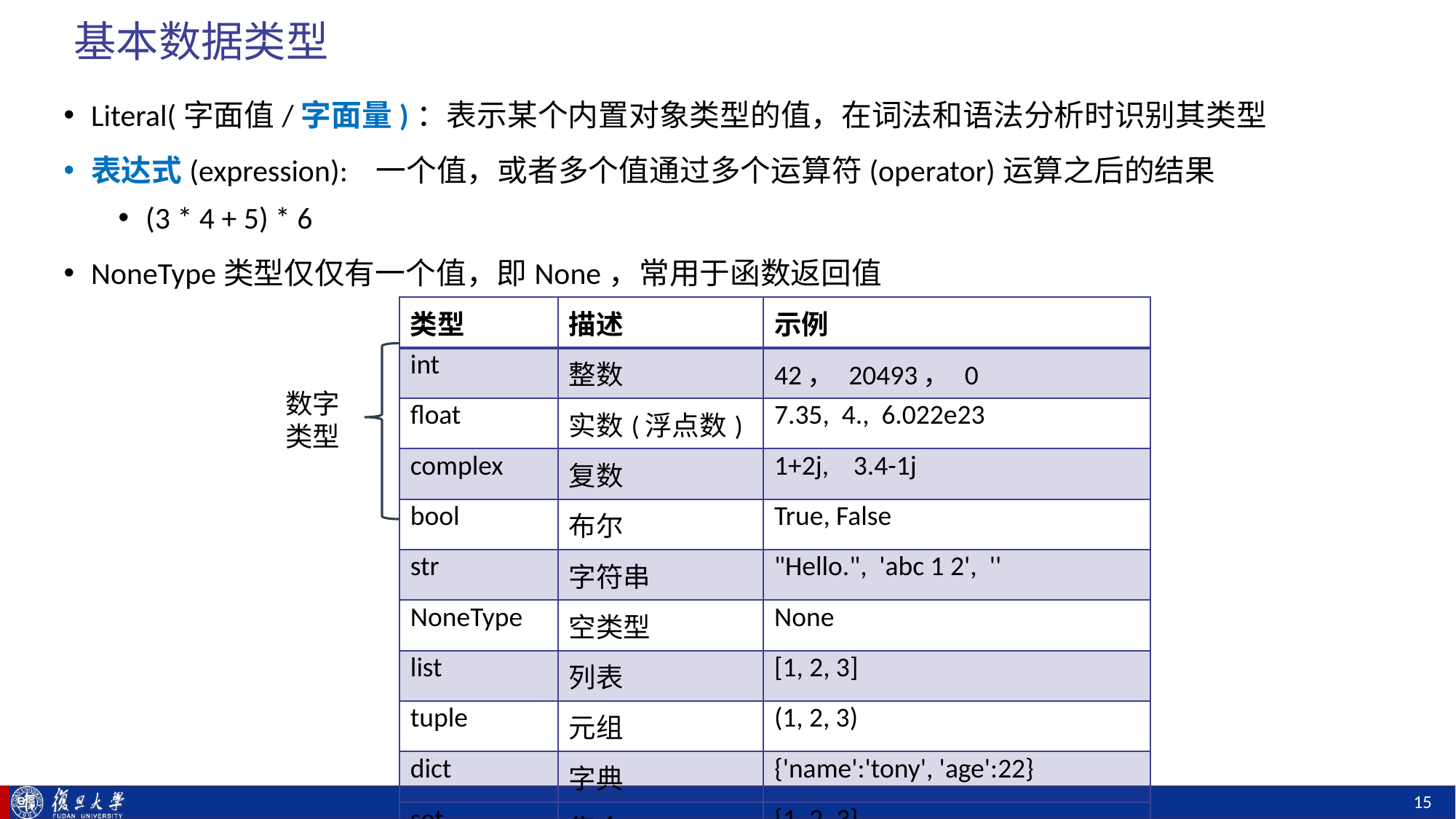

# 基本数据类型
Literal(字面值/字面量)：表示某个内置对象类型的值，在词法和语法分析时识别其类型
表达式(expression):   一个值，或者多个值通过多个运算符(operator)运算之后的结果
(3 * 4 + 5) * 6
NoneType类型仅仅有一个值，即None，常用于函数返回值

| 类型 | 描述 | 示例 |
| --- | --- | --- |
| int | 整数 | 42， 20493， 0 |
| float | 实数(浮点数) | 7.35, 4., 6.022e23 |
| complex | 复数 | 1+2j, 3.4-1j |
| bool | 布尔 | True, False |
| str | 字符串 | "Hello.", 'abc 1 2', '' |
| NoneType | 空类型 | None |
| list | 列表 | [1, 2, 3] |
| tuple | 元组 | (1, 2, 3) |
| dict | 字典 | {'name':'tony', 'age':22} |
| set | 集合 | {1, 2, 3} |

数字类型